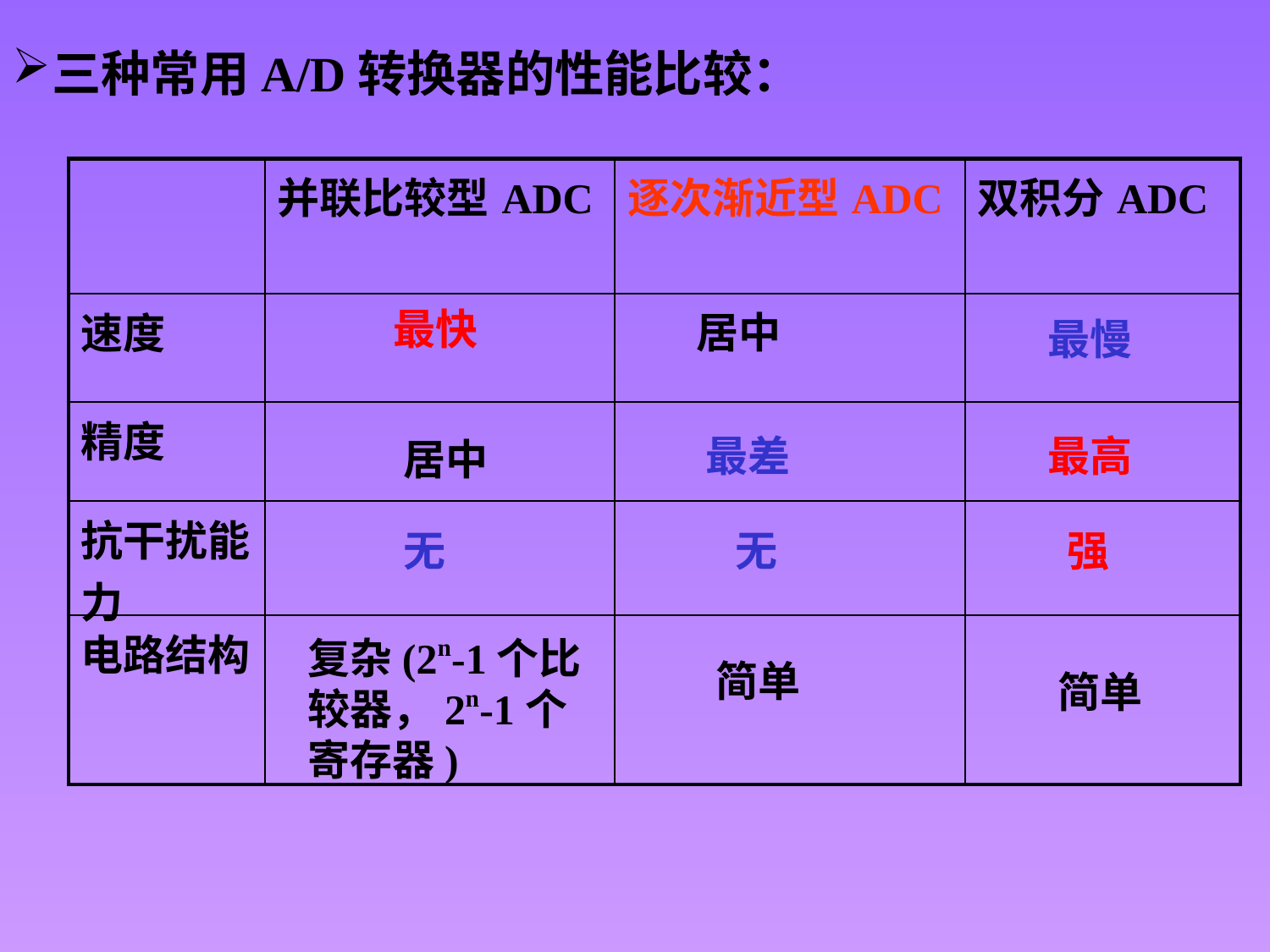

三种常用A/D转换器的性能比较：
|  | 并联比较型ADC | 逐次渐近型ADC | 双积分ADC |
| --- | --- | --- | --- |
| 速度 |  |  |  |
| 精度 |  |  |  |
| 抗干扰能力 |  |  |  |
| 电路结构 |  |  |  |
最快
居中
最慢
最差
最高
居中
无
无
强
复杂(2n-1个比较器，2n-1个寄存器)
简单
简单